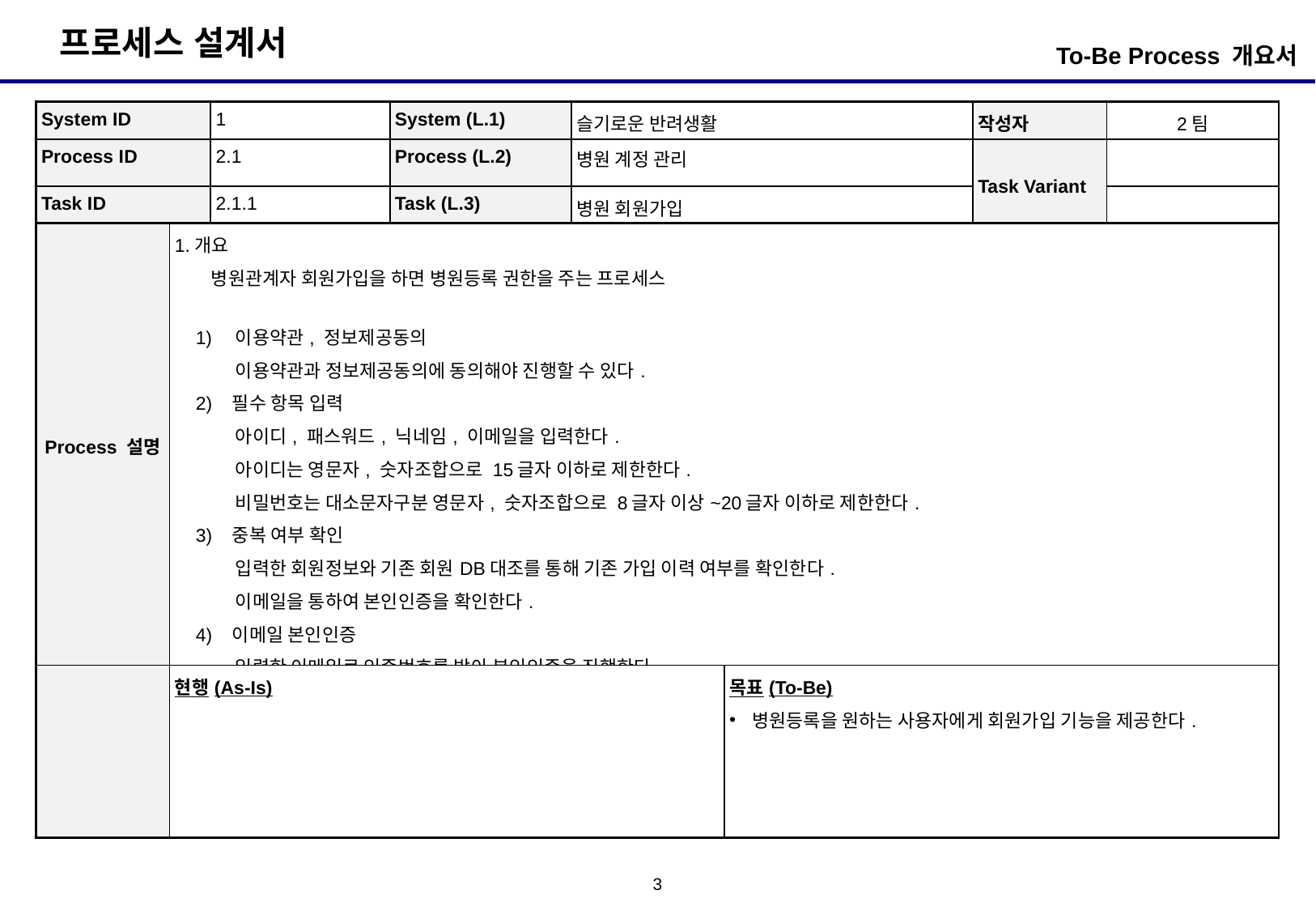

To-Be Process 개요서
| System ID | 1 | System (L.1) | 슬기로운 반려생활 | 작성자 | 2팀 |
| --- | --- | --- | --- | --- | --- |
| Process ID | 2.1 | Process (L.2) | 병원 계정 관리 | Task Variant |  |
| Task ID | 2.1.1 | Task (L.3) | 병원 회원가입 |  |  |
| Process 설명 | 1.개요 병원관계자 회원가입을 하면 병원등록 권한을 주는 프로세스 이용약관, 정보제공동의 이용약관과 정보제공동의에 동의해야 진행할 수 있다. 2) 필수 항목 입력 아이디, 패스워드, 닉네임, 이메일을 입력한다. 아이디는 영문자, 숫자조합으로 15글자 이하로 제한한다. 비밀번호는 대소문자구분 영문자, 숫자조합으로 8글자 이상~20글자 이하로 제한한다. 3) 중복 여부 확인 입력한 회원정보와 기존 회원DB대조를 통해 기존 가입 이력 여부를 확인한다. 이메일을 통하여 본인인증을 확인한다. 4) 이메일 본인인증 입력한 이메일로 인증번호를 받아 본인인증을 진행한다. |  |
| --- | --- | --- |
|  | 현행(As-Is) | 목표(To-Be) 병원등록을 원하는 사용자에게 회원가입 기능을 제공한다. |